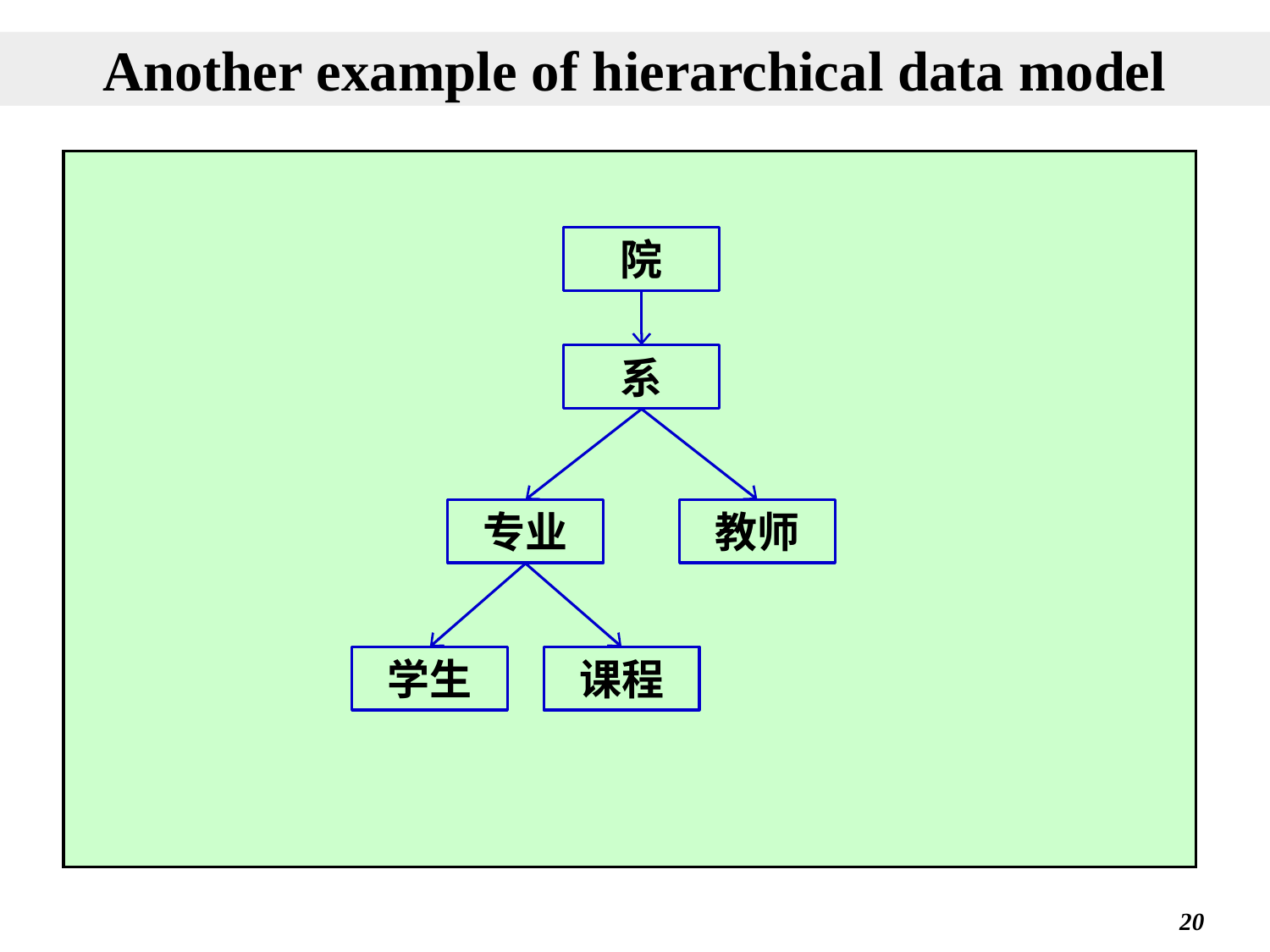

# Another example of hierarchical data model

院
系
专业
教师
学生
课程

20